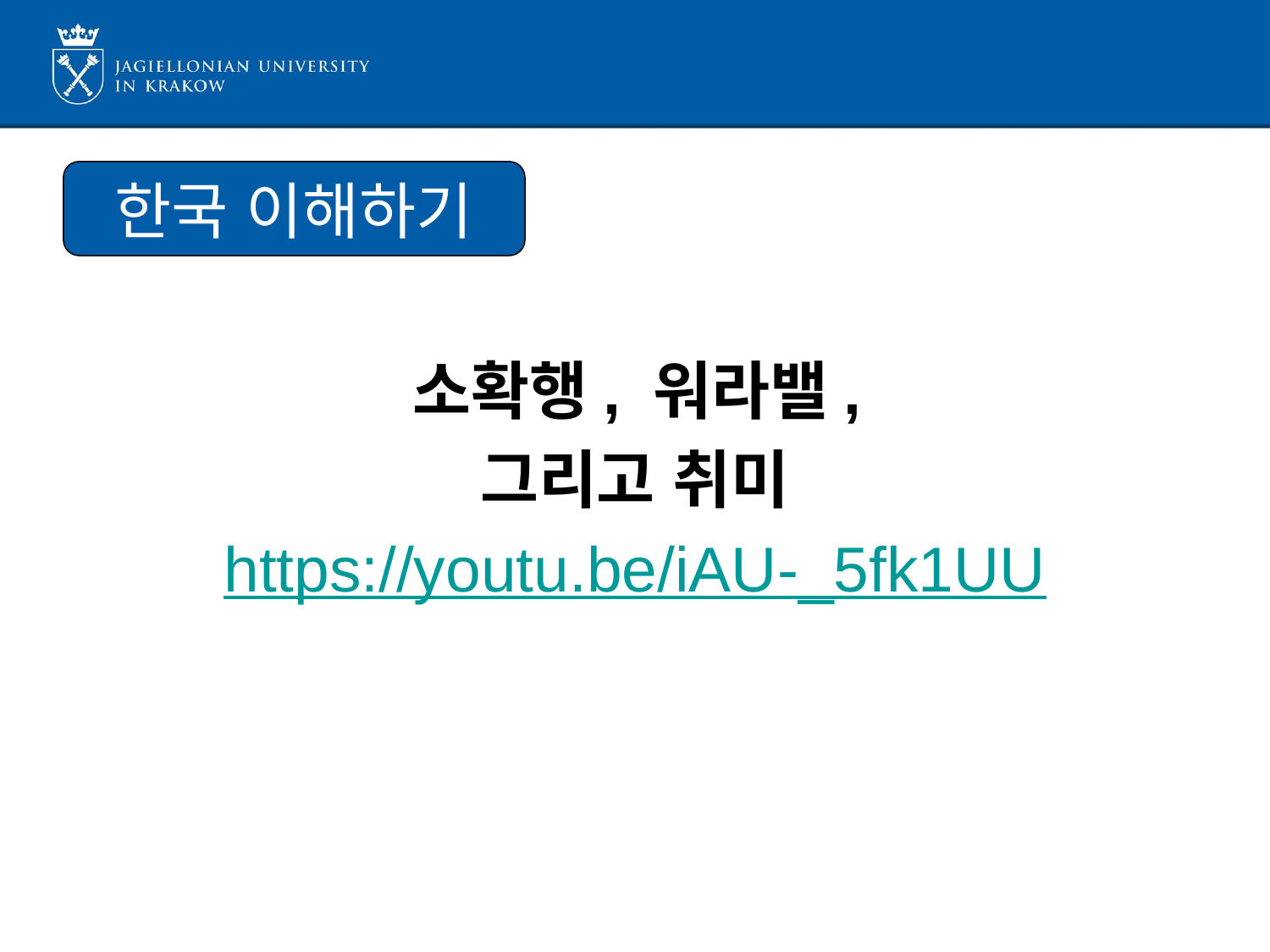

한국 이해하기

 소확행, 워라밸,
그리고 취미
https://youtu.be/iAU-_5fk1UU